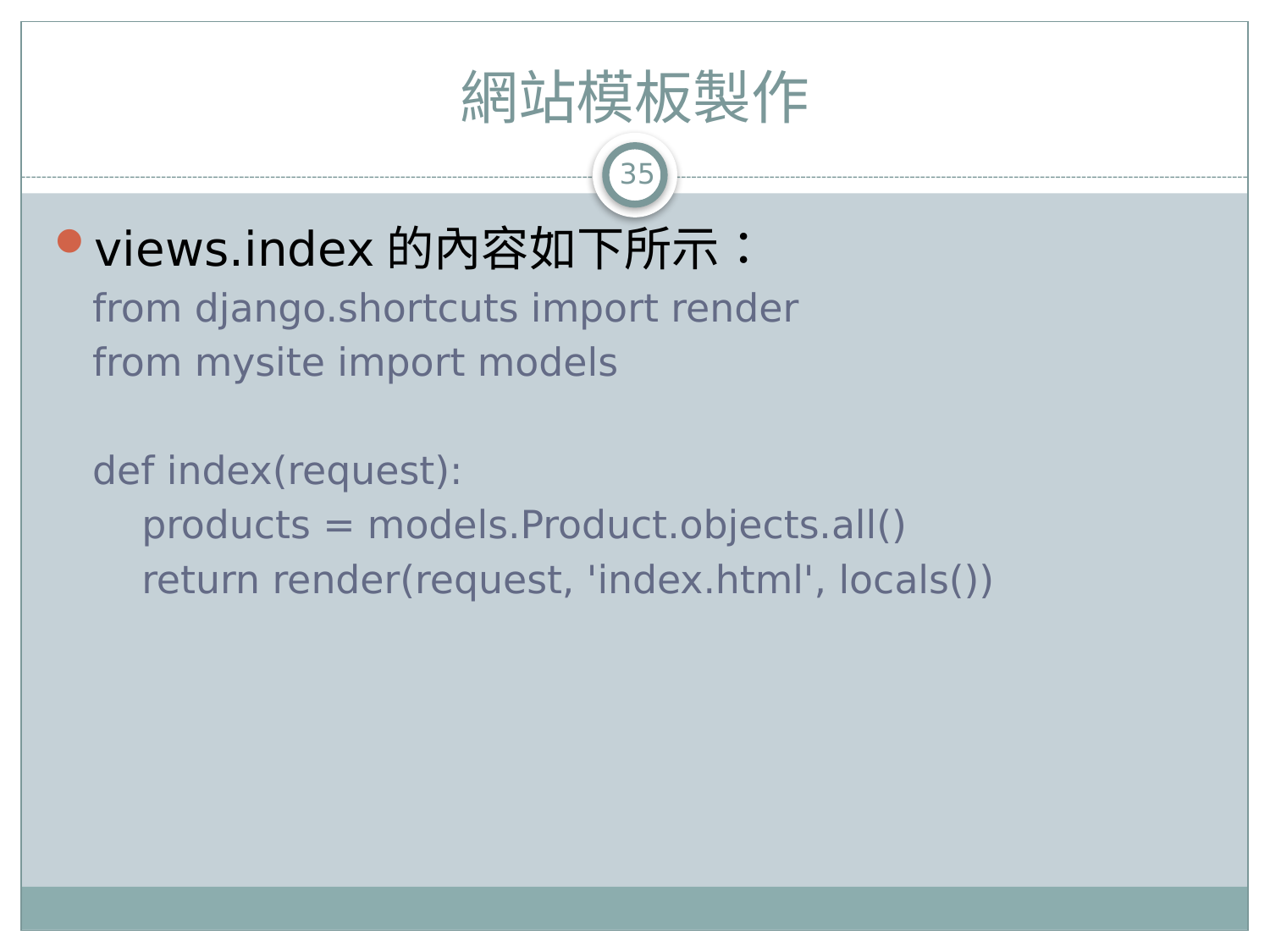

# 網站模板製作
35
views.index的內容如下所示：
from django.shortcuts import render
from mysite import models

def index(request):
    products = models.Product.objects.all()
    return render(request, 'index.html', locals())